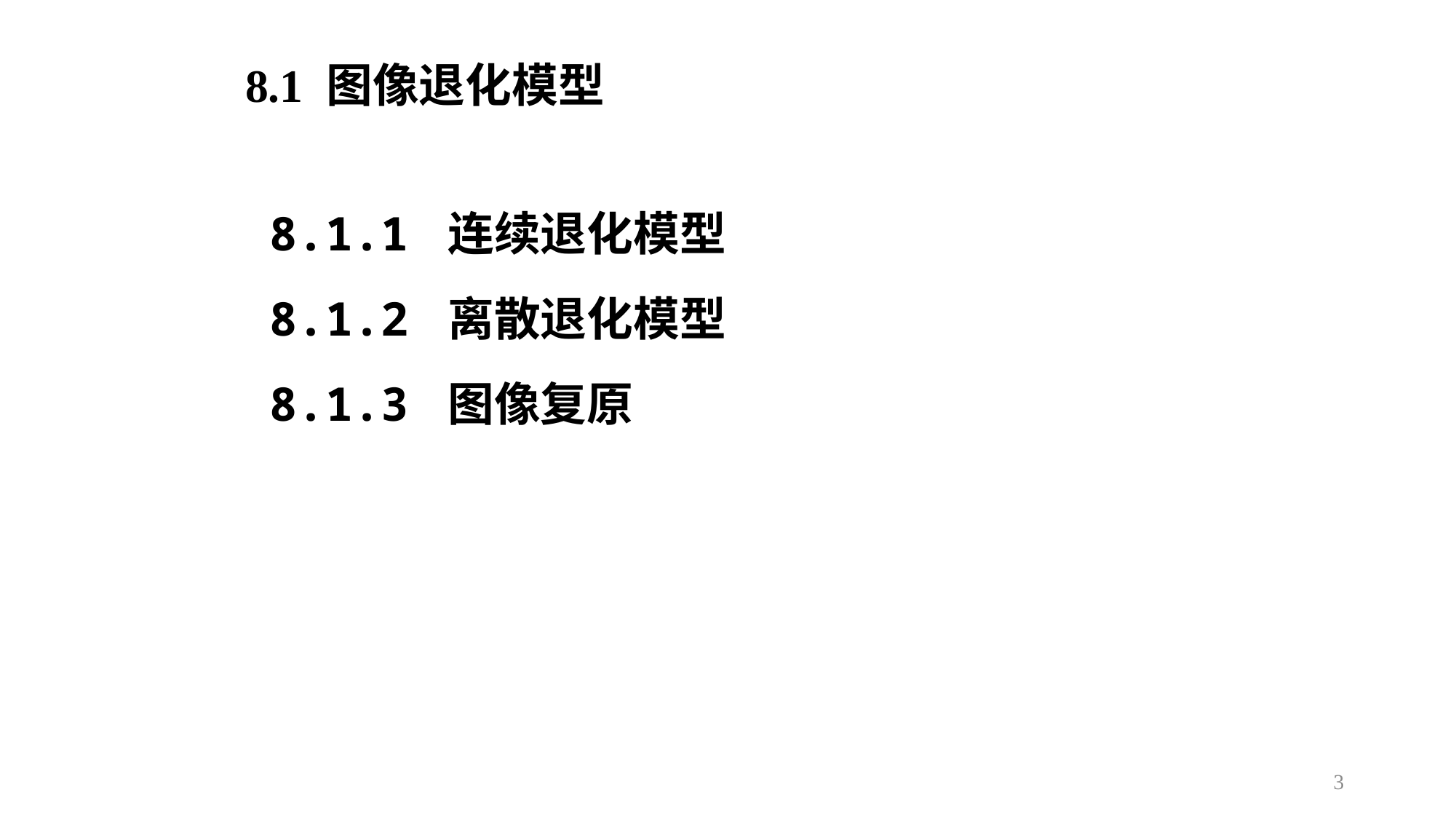

8.1 图像退化模型
8.1.1 连续退化模型
8.1.2 离散退化模型
8.1.3 图像复原
3